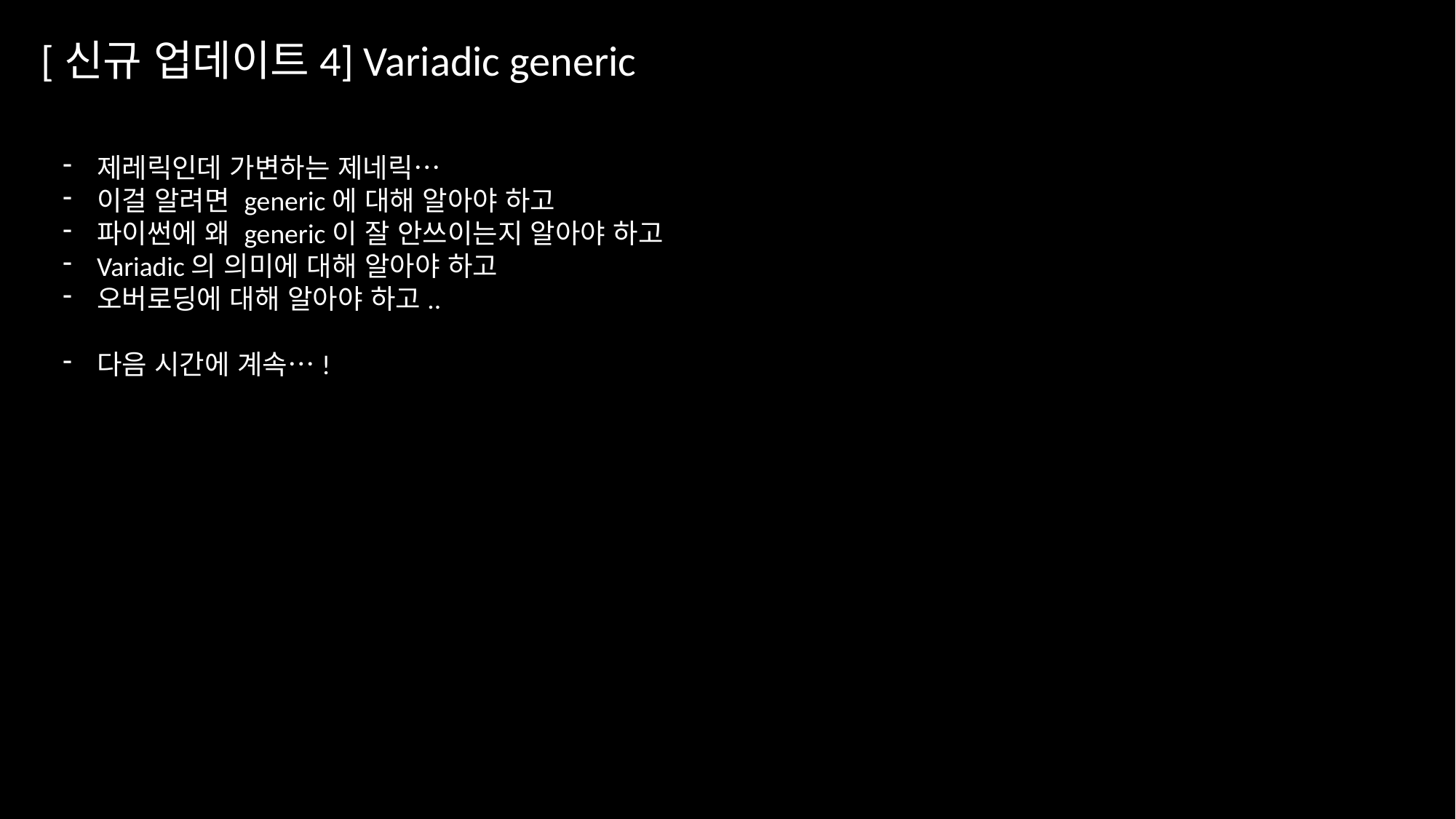

[신규 업데이트4] Variadic generic
제레릭인데 가변하는 제네릭…
이걸 알려면 generic에 대해 알아야 하고
파이썬에 왜 generic이 잘 안쓰이는지 알아야 하고
Variadic의 의미에 대해 알아야 하고
오버로딩에 대해 알아야 하고..

다음 시간에 계속…!